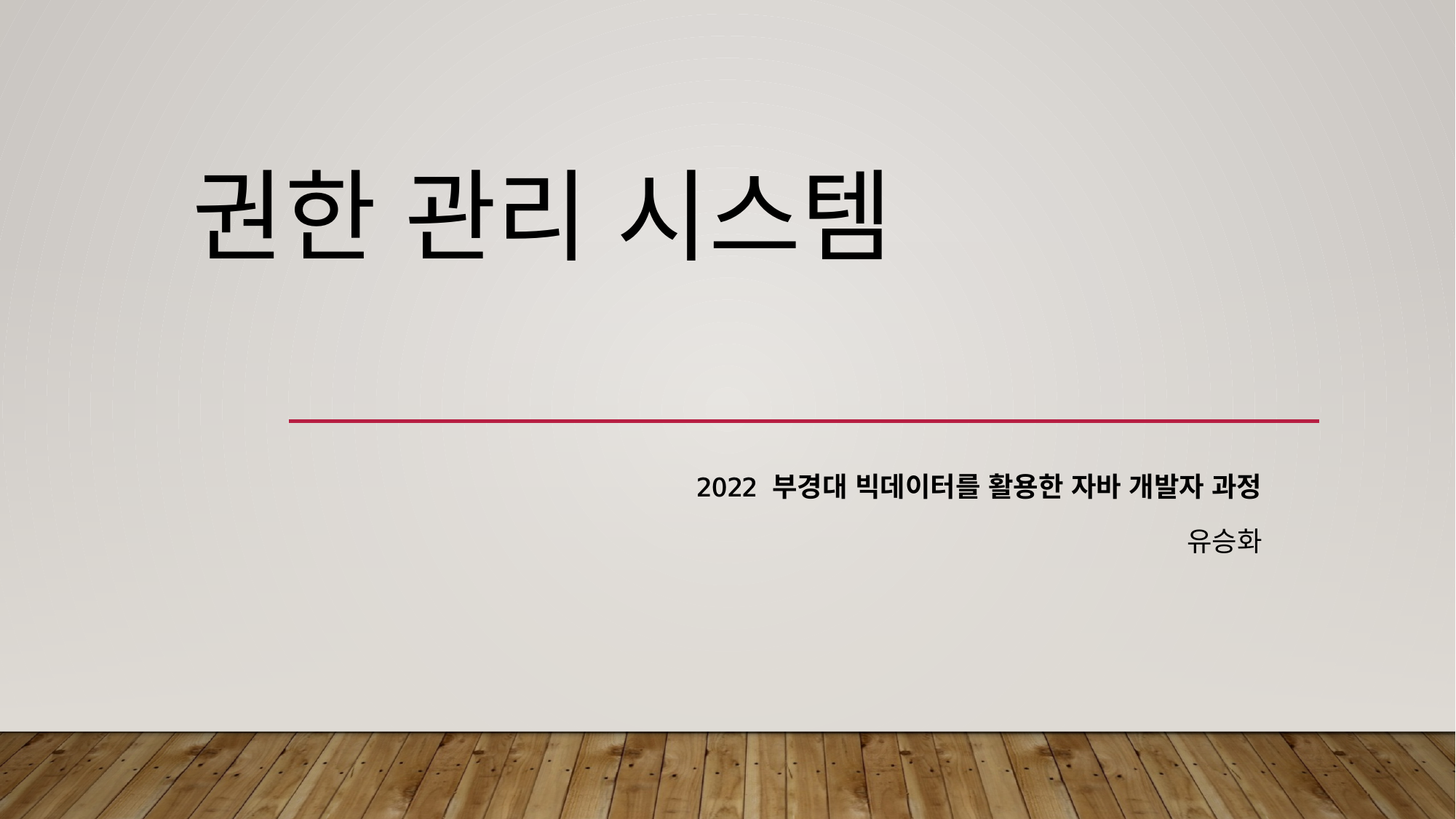

# 권한 관리 시스템
2022 부경대 빅데이터를 활용한 자바 개발자 과정
유승화